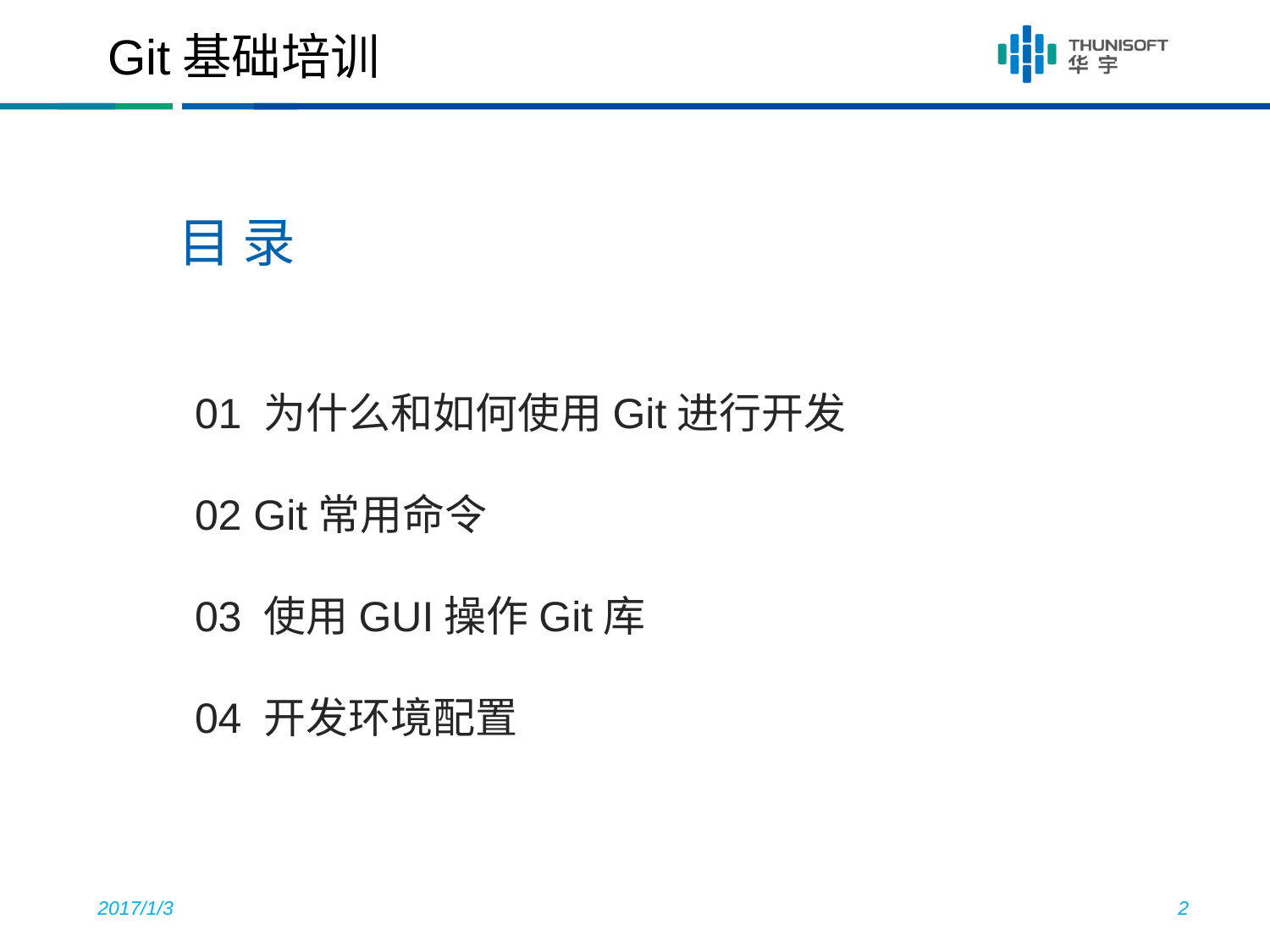

# Git基础培训

目 录
 01 为什么和如何使用Git进行开发
 02 Git常用命令
 03 使用GUI操作Git库
 04 开发环境配置
2017/1/3
2